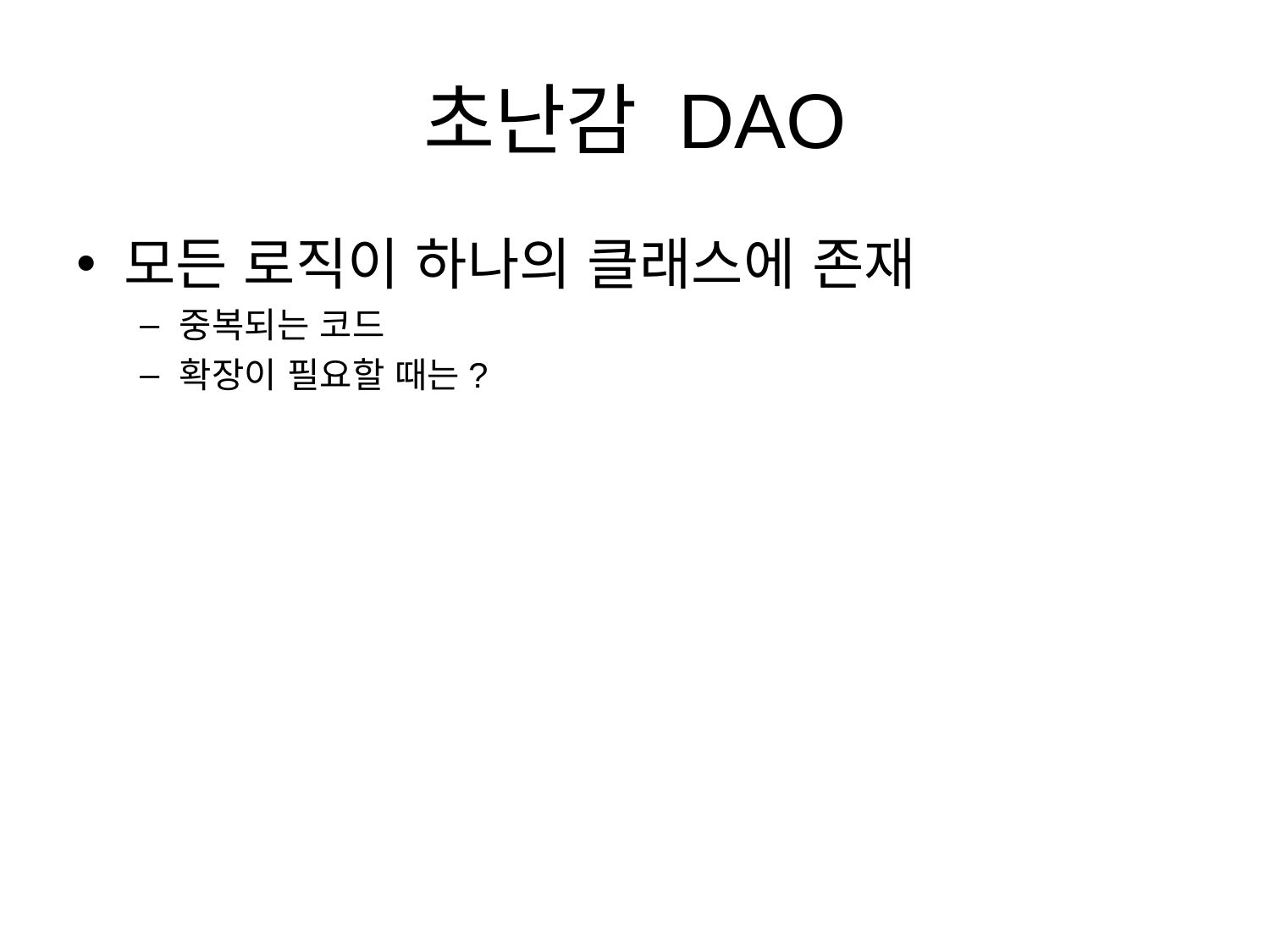

# 초난감 DAO
모든 로직이 하나의 클래스에 존재
중복되는 코드
확장이 필요할 때는?